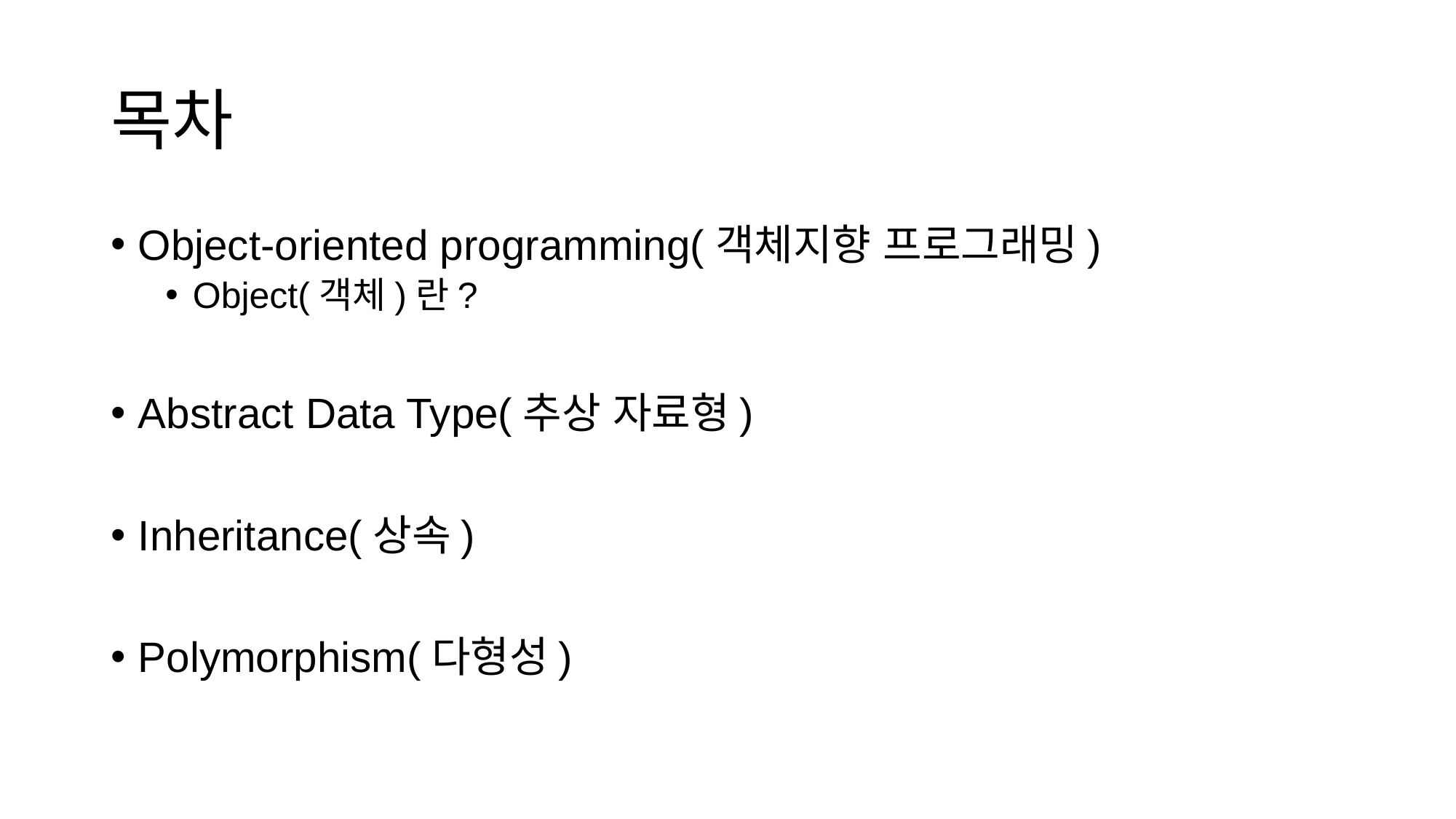

# 목차
Object-oriented programming(객체지향 프로그래밍)
Object(객체)란?

Abstract Data Type(추상 자료형)

Inheritance(상속)

Polymorphism(다형성)